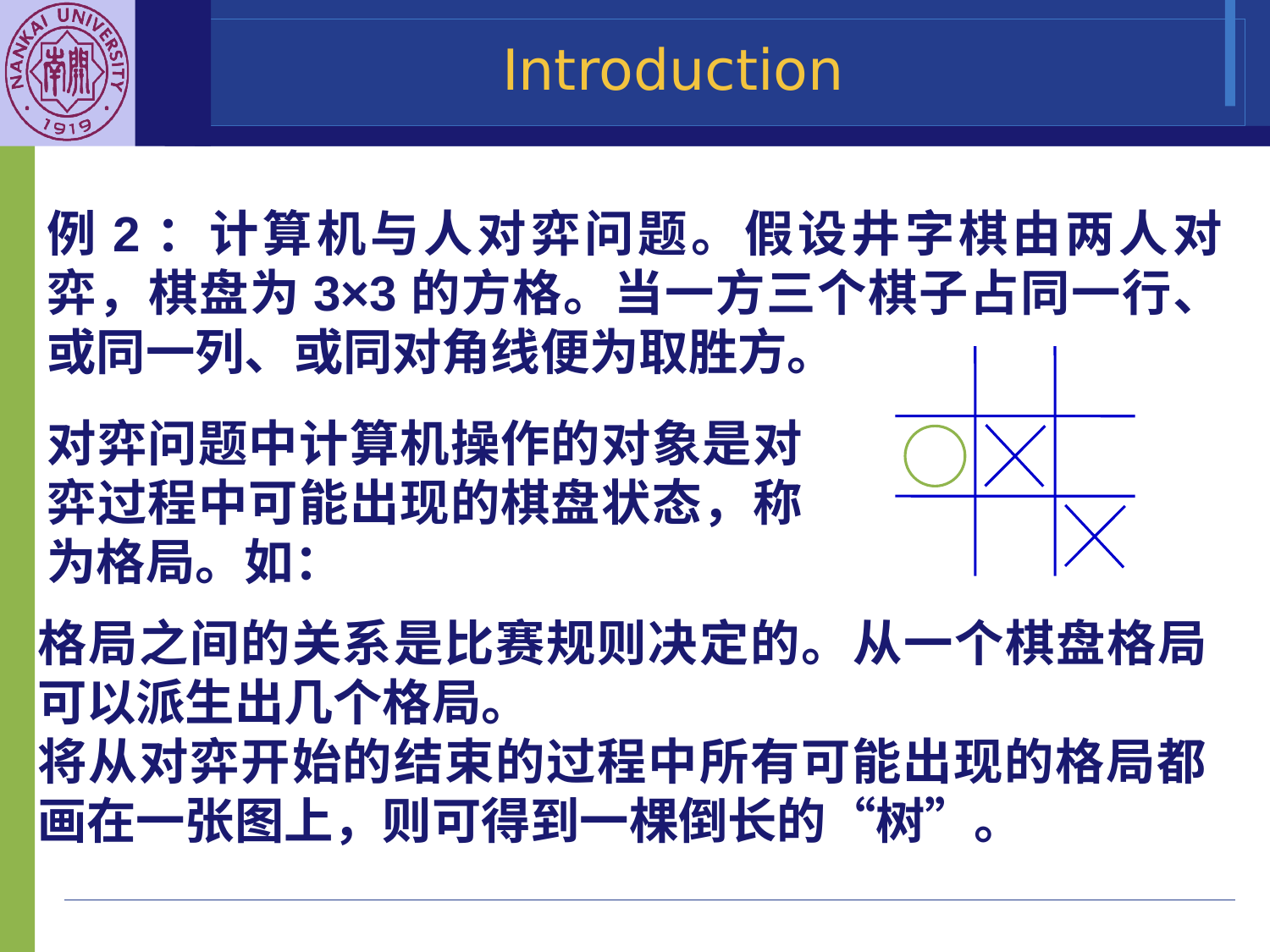

# Introduction
例2：计算机与人对弈问题。假设井字棋由两人对弈，棋盘为3×3的方格。当一方三个棋子占同一行、或同一列、或同对角线便为取胜方。

对弈问题中计算机操作的对象是对弈过程中可能出现的棋盘状态，称为格局。如：

格局之间的关系是比赛规则决定的。从一个棋盘格局可以派生出几个格局。
将从对弈开始的结束的过程中所有可能出现的格局都画在一张图上，则可得到一棵倒长的“树”。
15